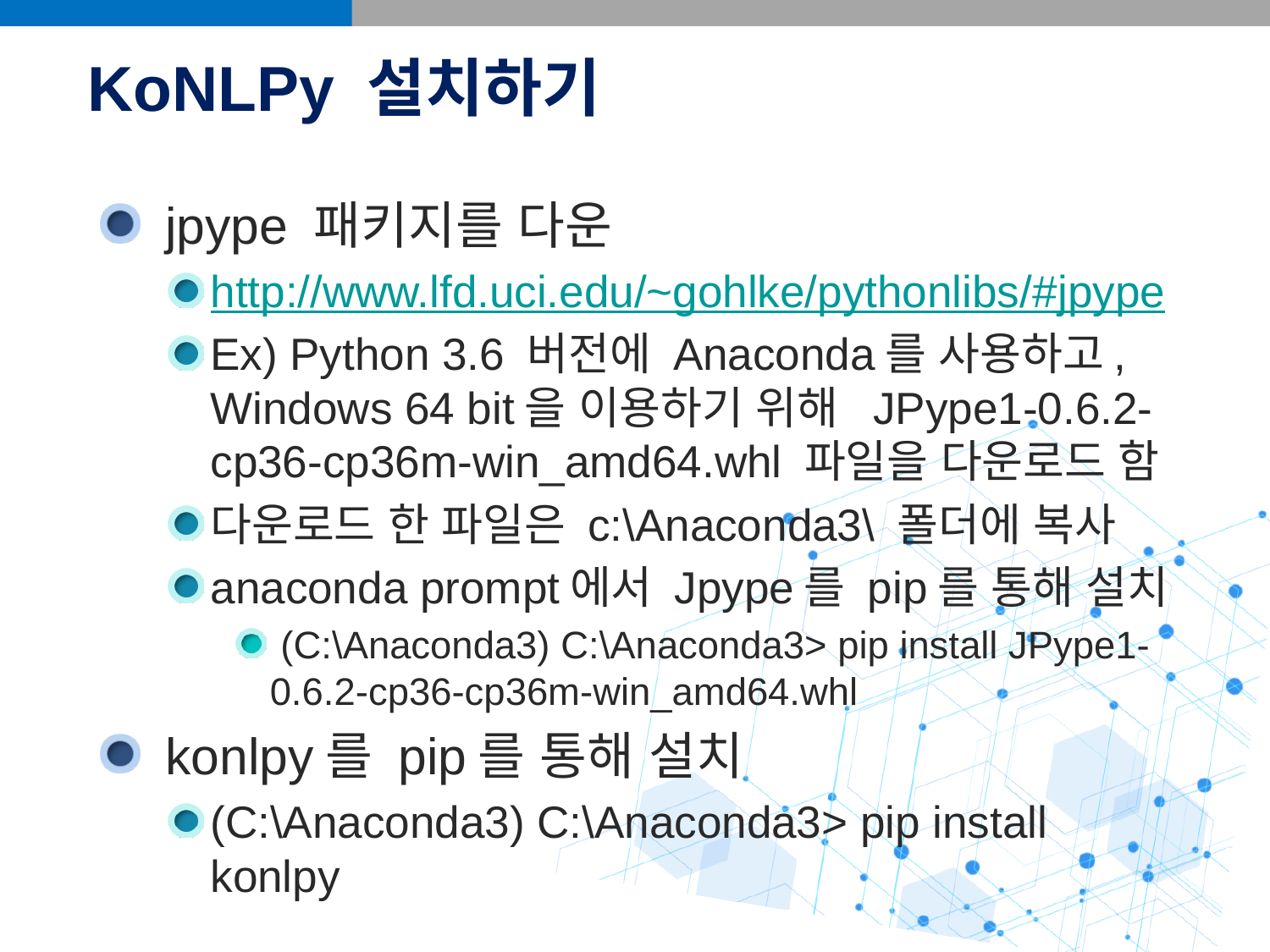

# KoNLPy 설치하기
 jpype 패키지를 다운
http://www.lfd.uci.edu/~gohlke/pythonlibs/#jpype
Ex) Python 3.6 버전에 Anaconda를 사용하고, Windows 64 bit을 이용하기 위해  JPype1-0.6.2-cp36-cp36m-win_amd64.whl 파일을 다운로드 함
다운로드 한 파일은 c:\Anaconda3\ 폴더에 복사
anaconda prompt에서 Jpype를 pip를 통해 설치
 (C:\Anaconda3) C:\Anaconda3> pip install JPype1-0.6.2-cp36-cp36m-win_amd64.whl
 konlpy를 pip를 통해 설치
(C:\Anaconda3) C:\Anaconda3> pip install konlpy